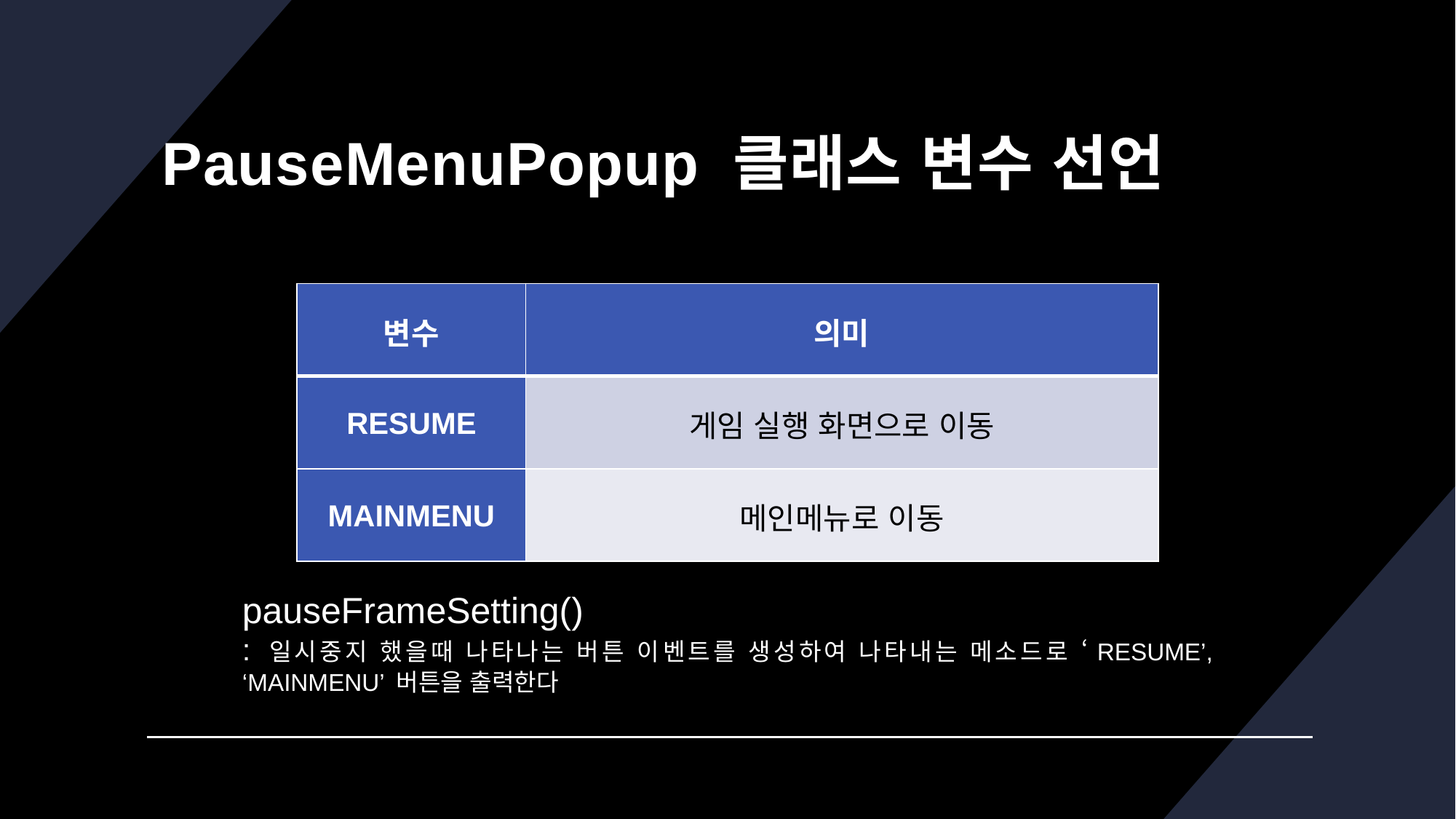

# PauseMenuPopup 클래스 변수 선언
| 변수 | 의미 |
| --- | --- |
| RESUME | 게임 실행 화면으로 이동 |
| MAINMENU | 메인메뉴로 이동 |
pauseFrameSetting()
: 일시중지 했을때 나타나는 버튼 이벤트를 생성하여 나타내는 메소드로 ‘RESUME’, ‘MAINMENU’ 버튼을 출력한다